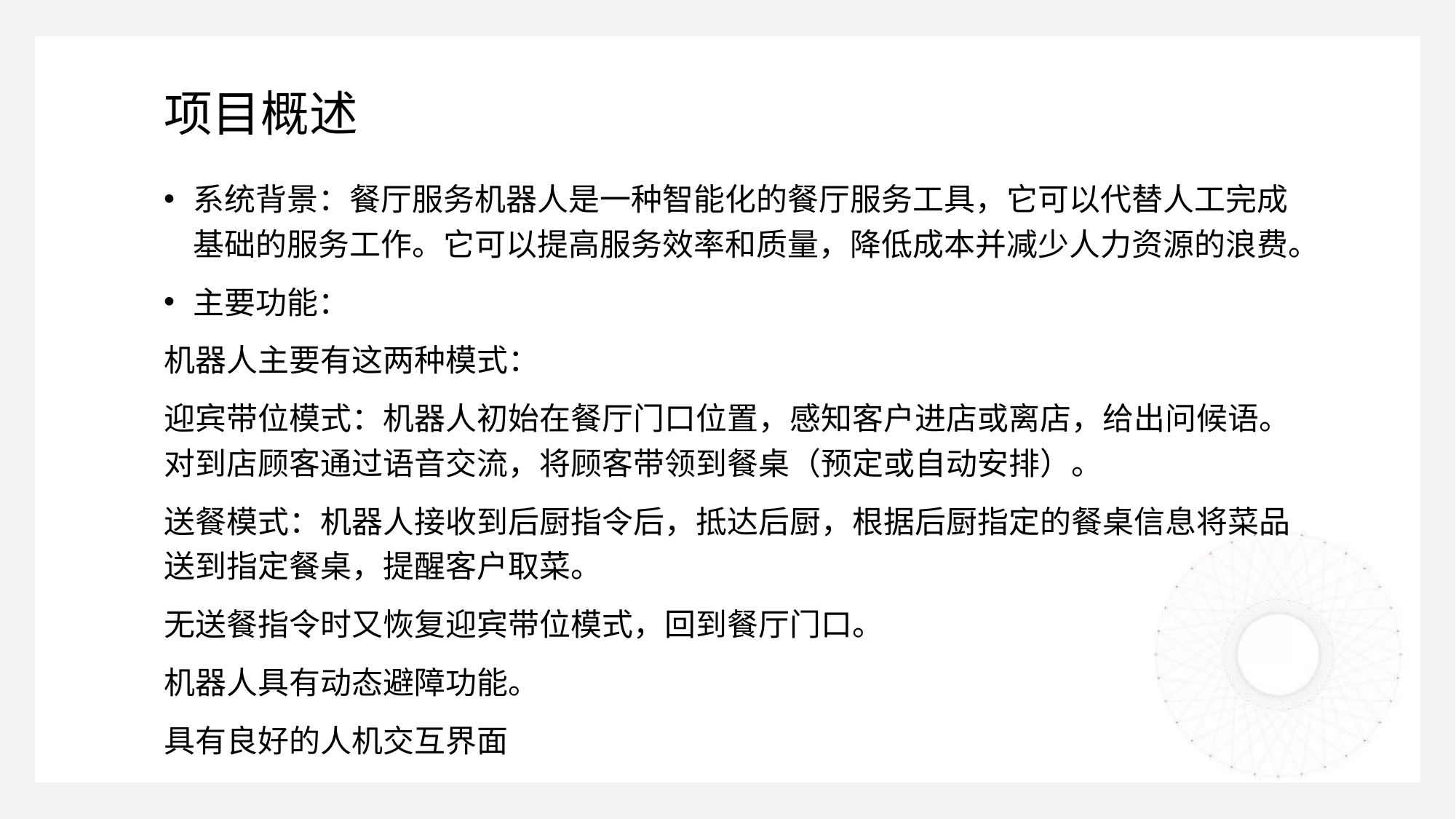

# 项目概述
系统背景：餐厅服务机器人是一种智能化的餐厅服务工具，它可以代替人工完成基础的服务工作。它可以提高服务效率和质量，降低成本并减少人力资源的浪费。
主要功能：
机器人主要有这两种模式：
迎宾带位模式：机器人初始在餐厅门口位置，感知客户进店或离店，给出问候语。对到店顾客通过语音交流，将顾客带领到餐桌（预定或自动安排）。
送餐模式：机器人接收到后厨指令后，抵达后厨，根据后厨指定的餐桌信息将菜品送到指定餐桌，提醒客户取菜。
无送餐指令时又恢复迎宾带位模式，回到餐厅门口。
机器人具有动态避障功能。
具有良好的人机交互界面